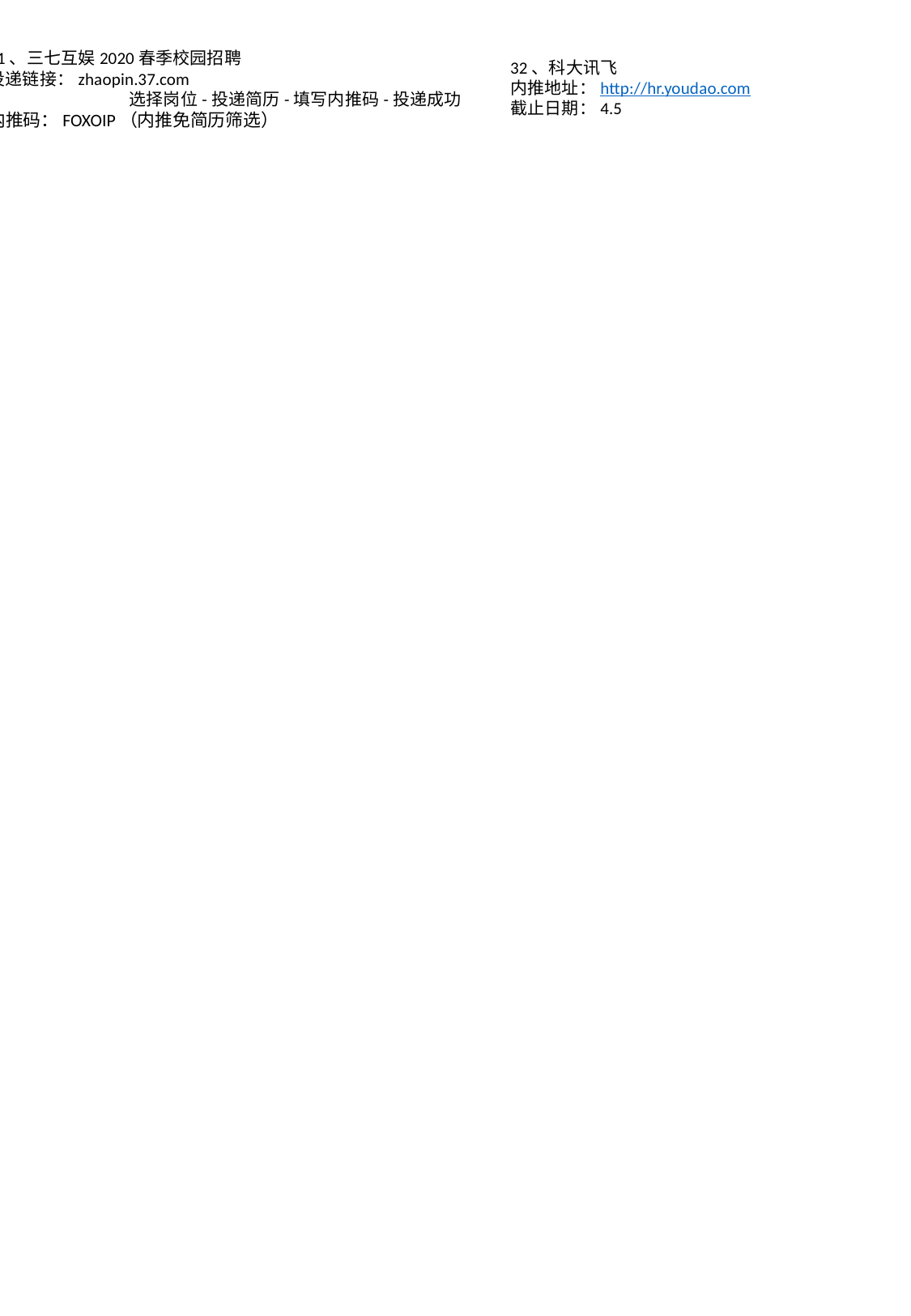

31、三七互娱2020春季校园招聘
投递链接：zhaopin.37.com
	    选择岗位-投递简历-填写内推码-投递成功
内推码：FOXOIP（内推免简历筛选）
32、科大讯飞
内推地址：http://hr.youdao.com
截止日期：4.5